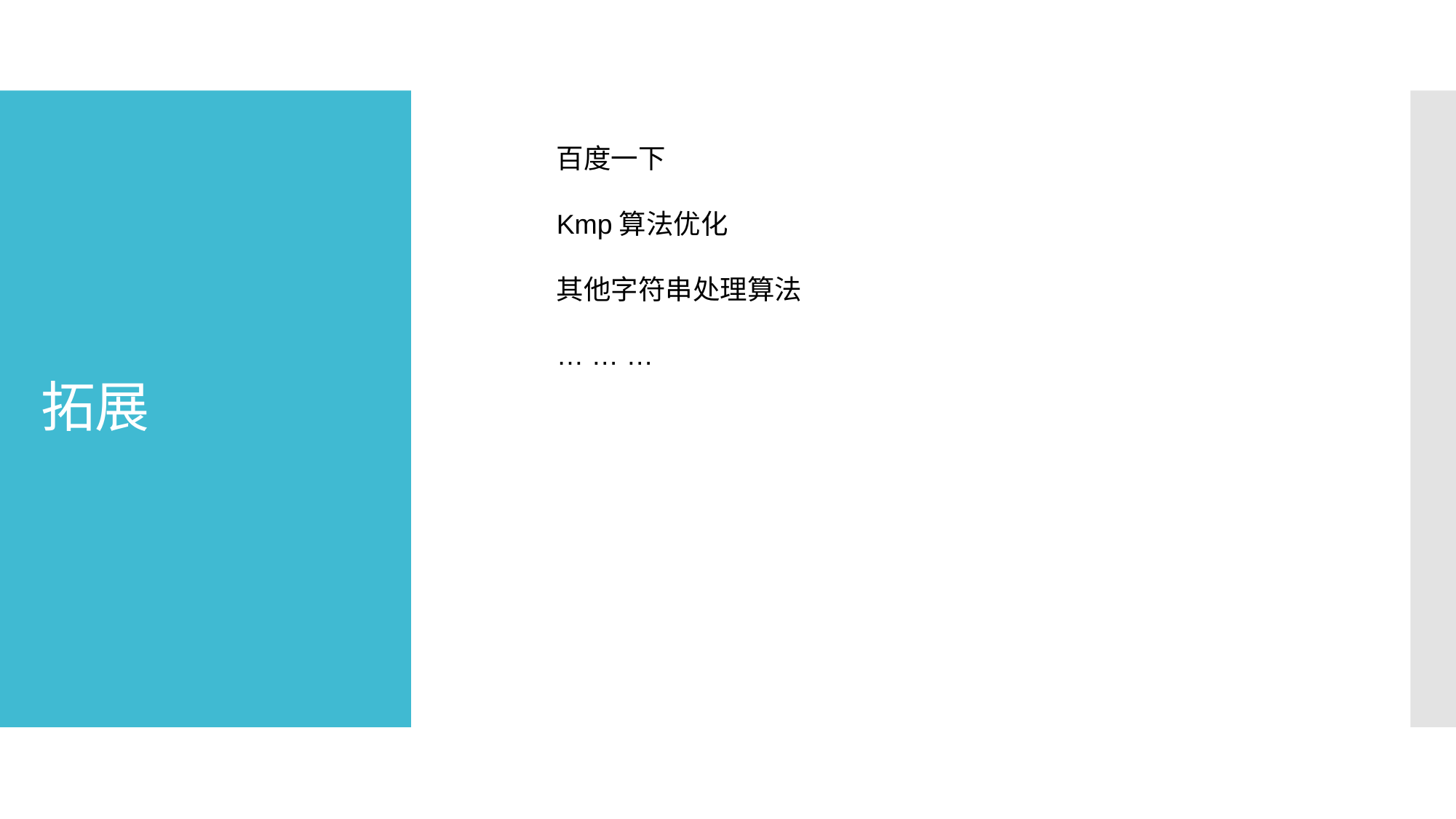

# 拓展
百度一下

Kmp算法优化

其他字符串处理算法

… … …